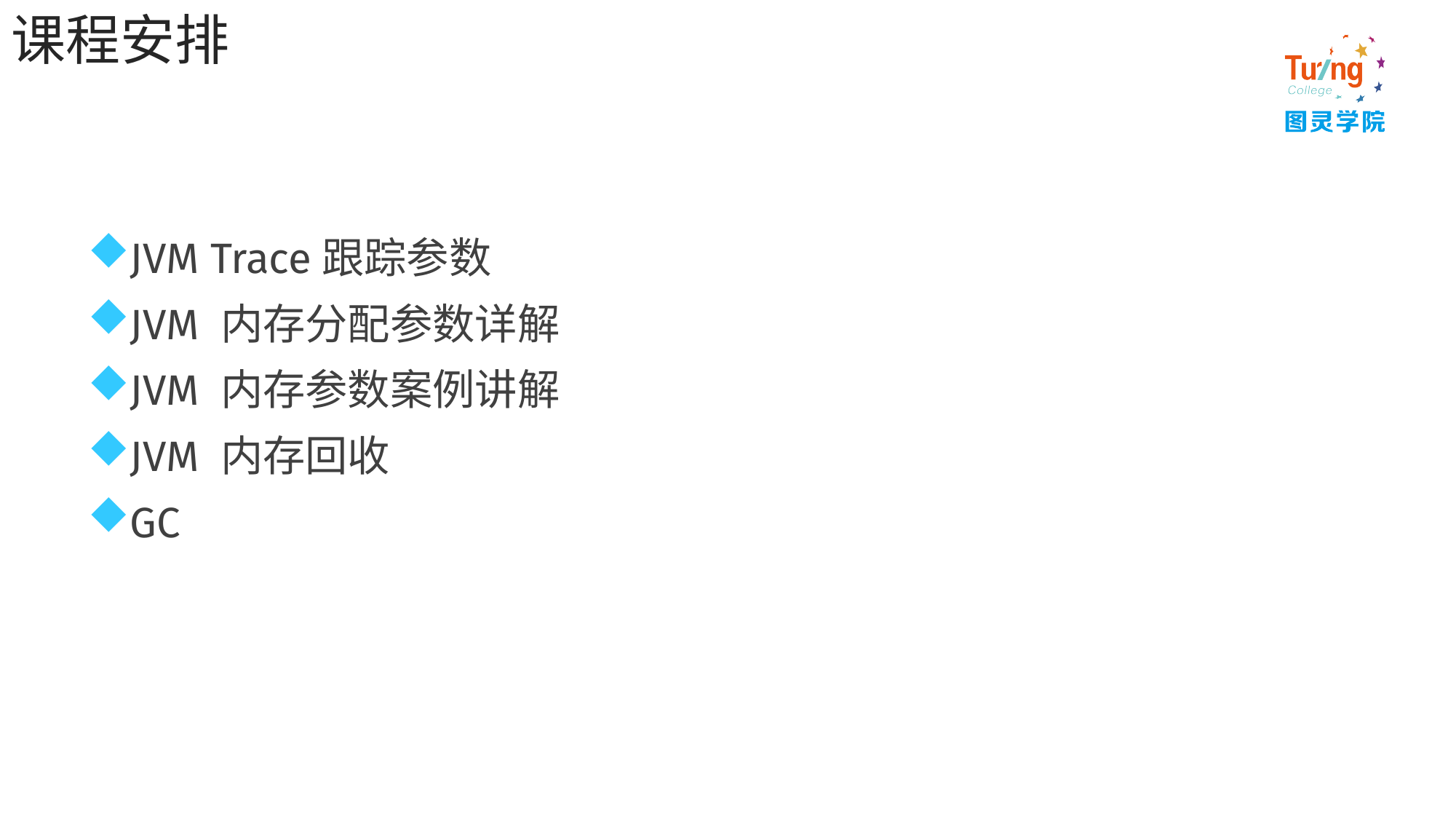

# 课程安排
JVM Trace跟踪参数
JVM 内存分配参数详解
JVM 内存参数案例讲解
JVM 内存回收
GC